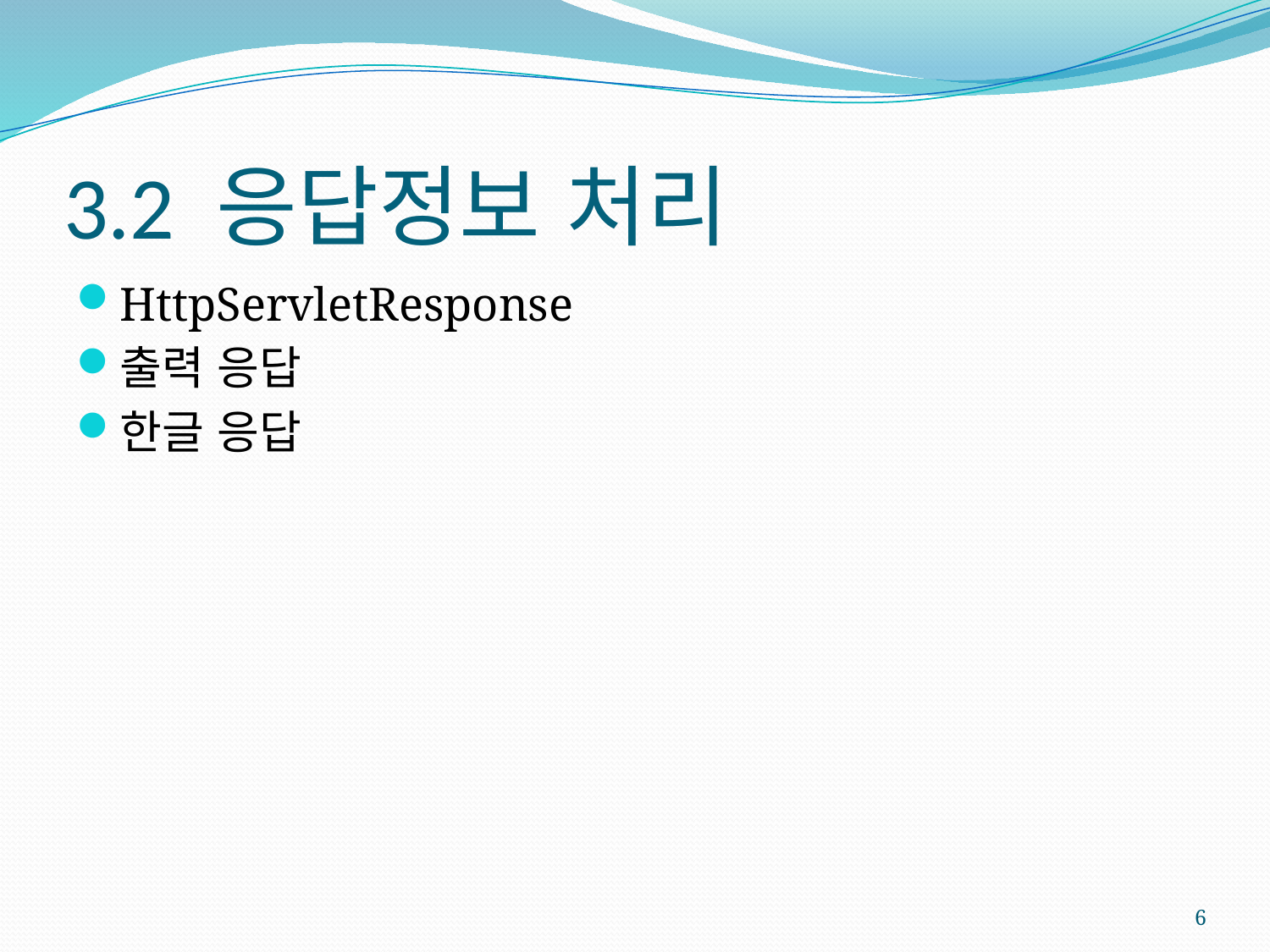

# 3.2 응답정보 처리
HttpServletResponse
출력 응답
한글 응답

6